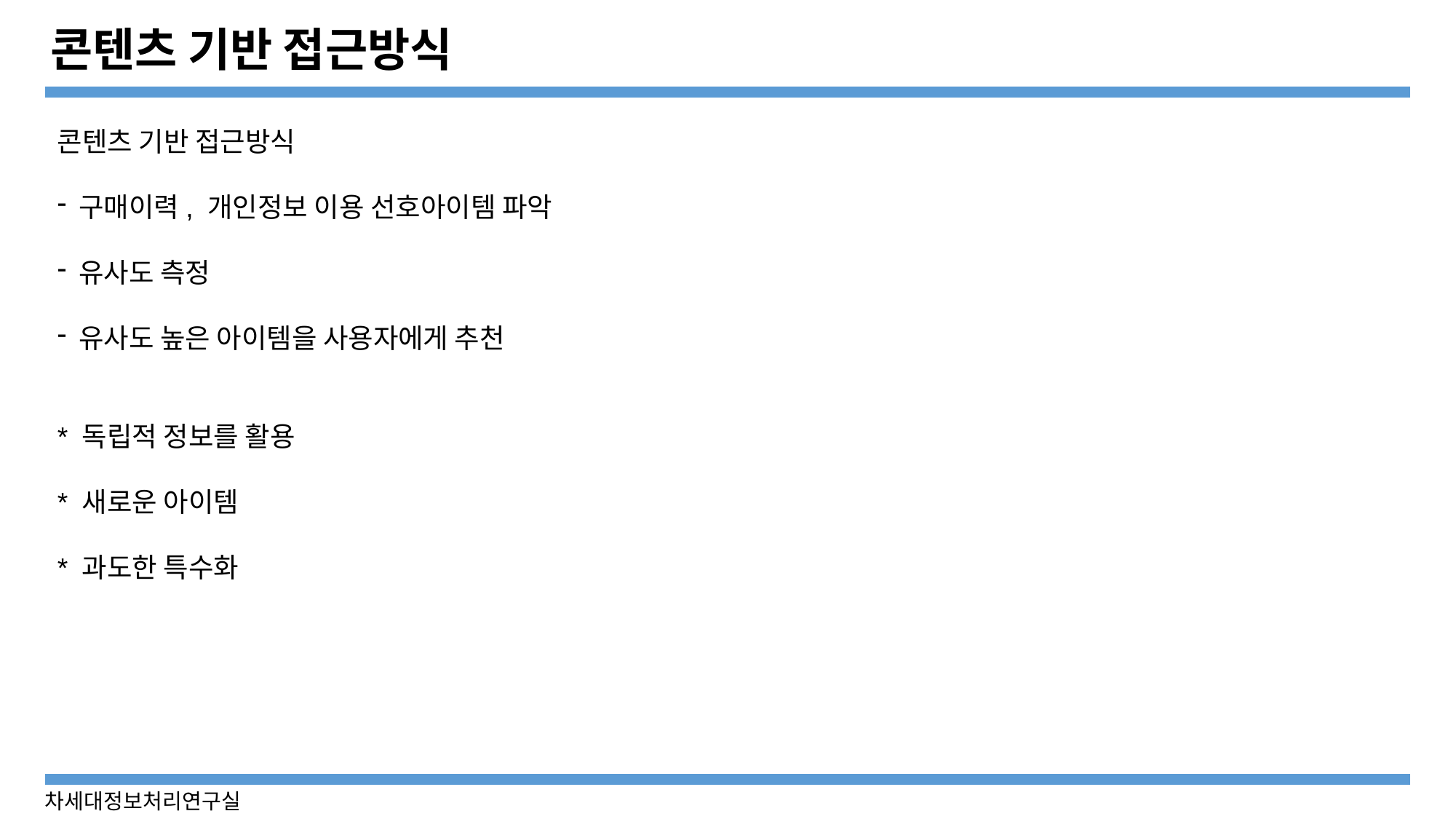

# 콘텐츠 기반 접근방식
콘텐츠 기반 접근방식

구매이력, 개인정보 이용 선호아이템 파악

유사도 측정

유사도 높은 아이템을 사용자에게 추천

* 독립적 정보를 활용

* 새로운 아이템

* 과도한 특수화
2